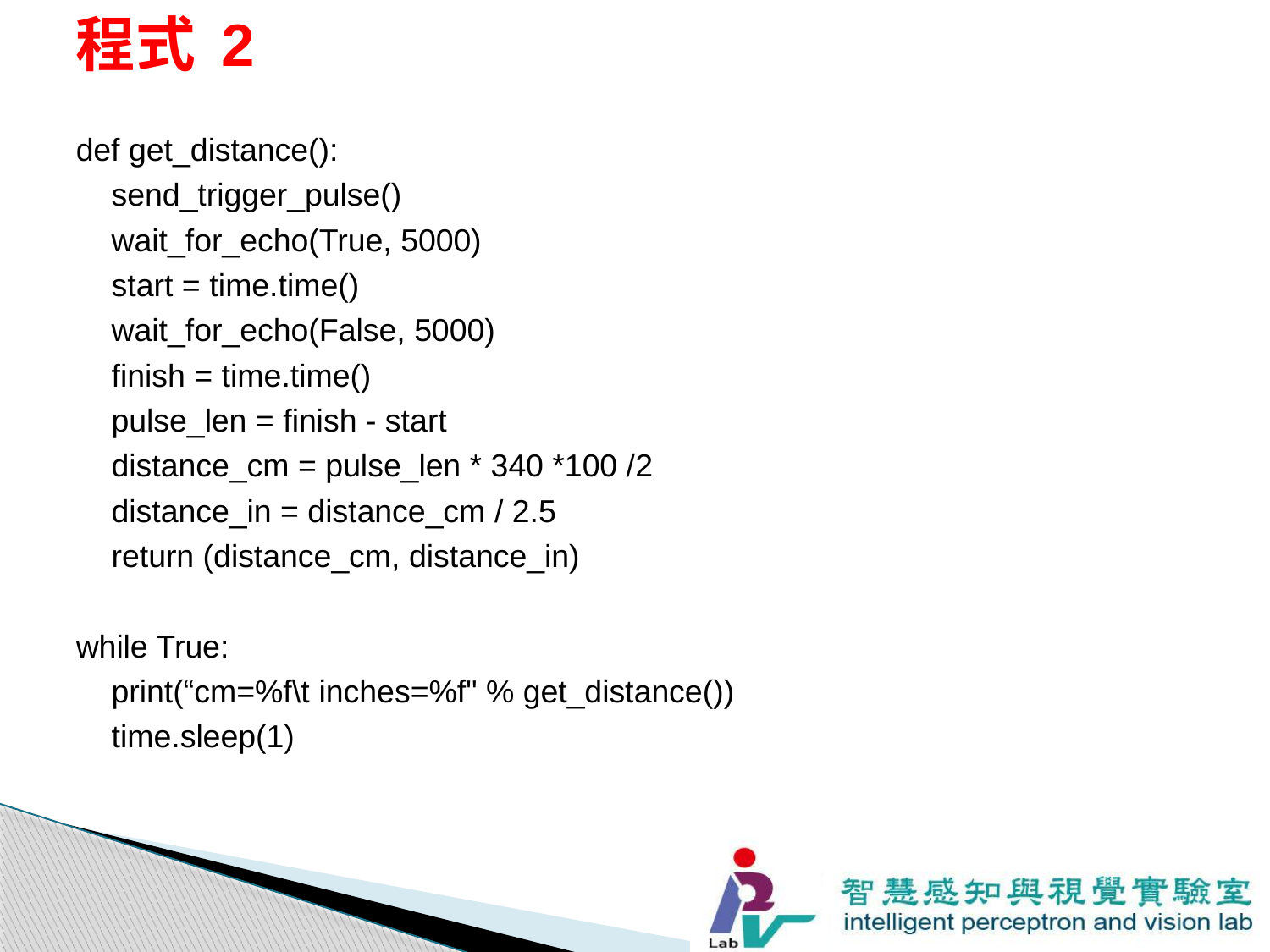

# 程式 2

def get_distance():
    send_trigger_pulse()
    wait_for_echo(True, 5000)
    start = time.time()
    wait_for_echo(False, 5000)
    finish = time.time()
    pulse_len = finish - start
    distance_cm = pulse_len * 340 *100 /2
    distance_in = distance_cm / 2.5
    return (distance_cm, distance_in)

while True:
    print(“cm=%f\t inches=%f" % get_distance())
    time.sleep(1)